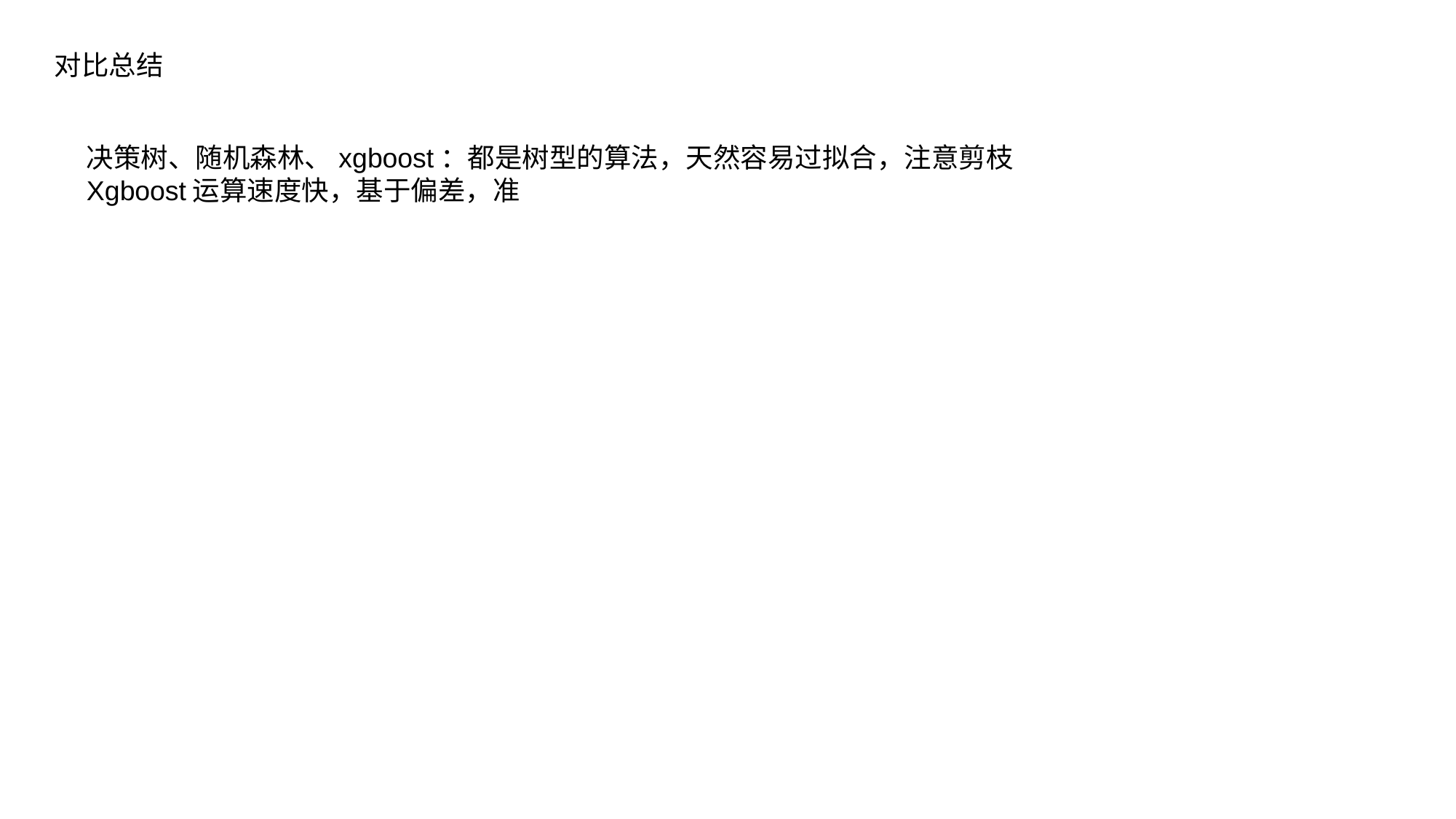

对比总结
决策树、随机森林、xgboost：都是树型的算法，天然容易过拟合，注意剪枝
Xgboost运算速度快，基于偏差，准